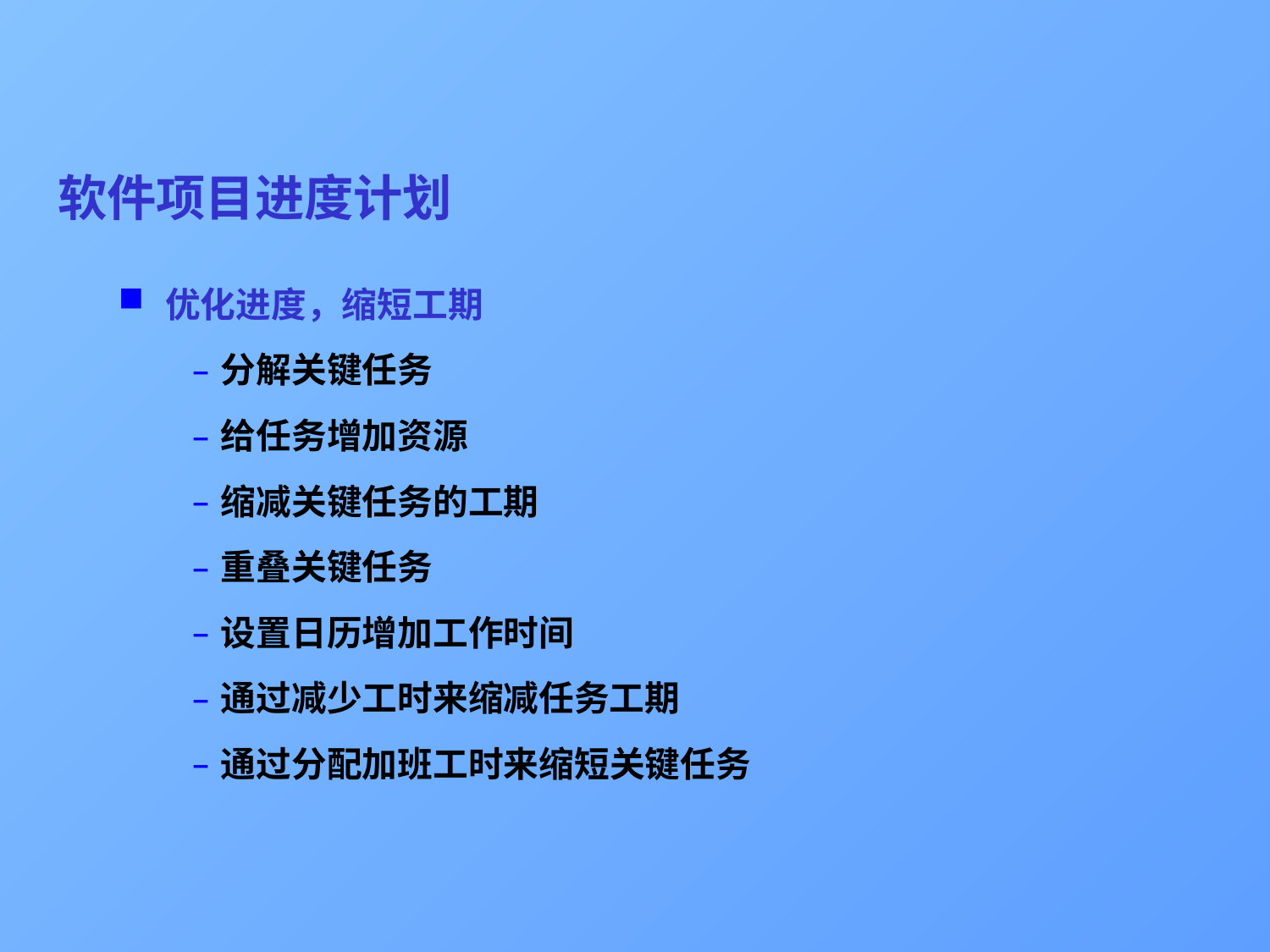

# 软件项目进度计划
优化进度，缩短工期
分解关键任务
给任务增加资源
缩减关键任务的工期
重叠关键任务
设置日历增加工作时间
通过减少工时来缩减任务工期
通过分配加班工时来缩短关键任务